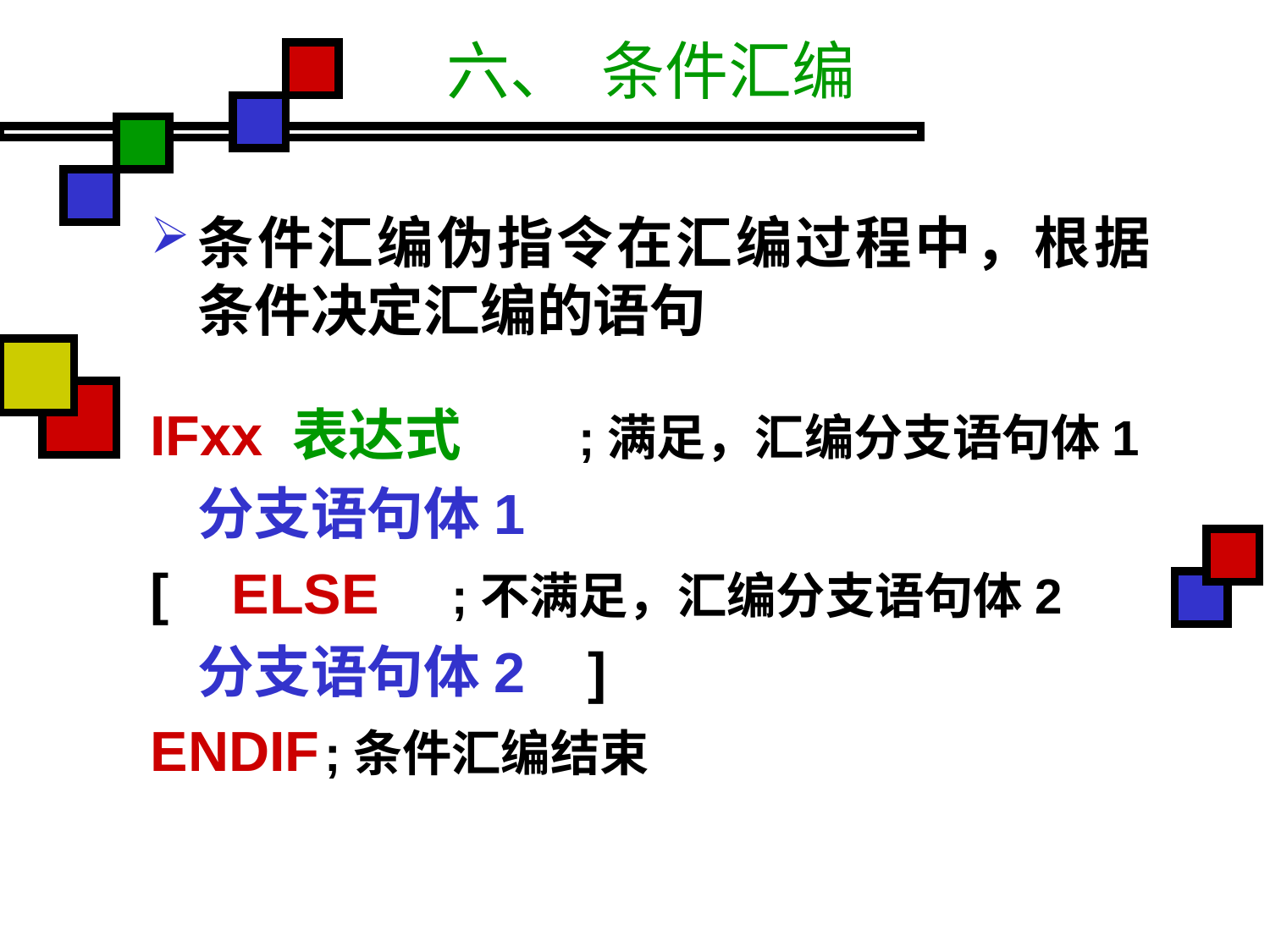

# 六、  条件汇编

条件汇编伪指令在汇编过程中，根据条件决定汇编的语句
IFxx 表达式	;满足，汇编分支语句体1
	分支语句体1
[    ELSE	;不满足，汇编分支语句体2
	分支语句体2    ]
ENDIF	;条件汇编结束